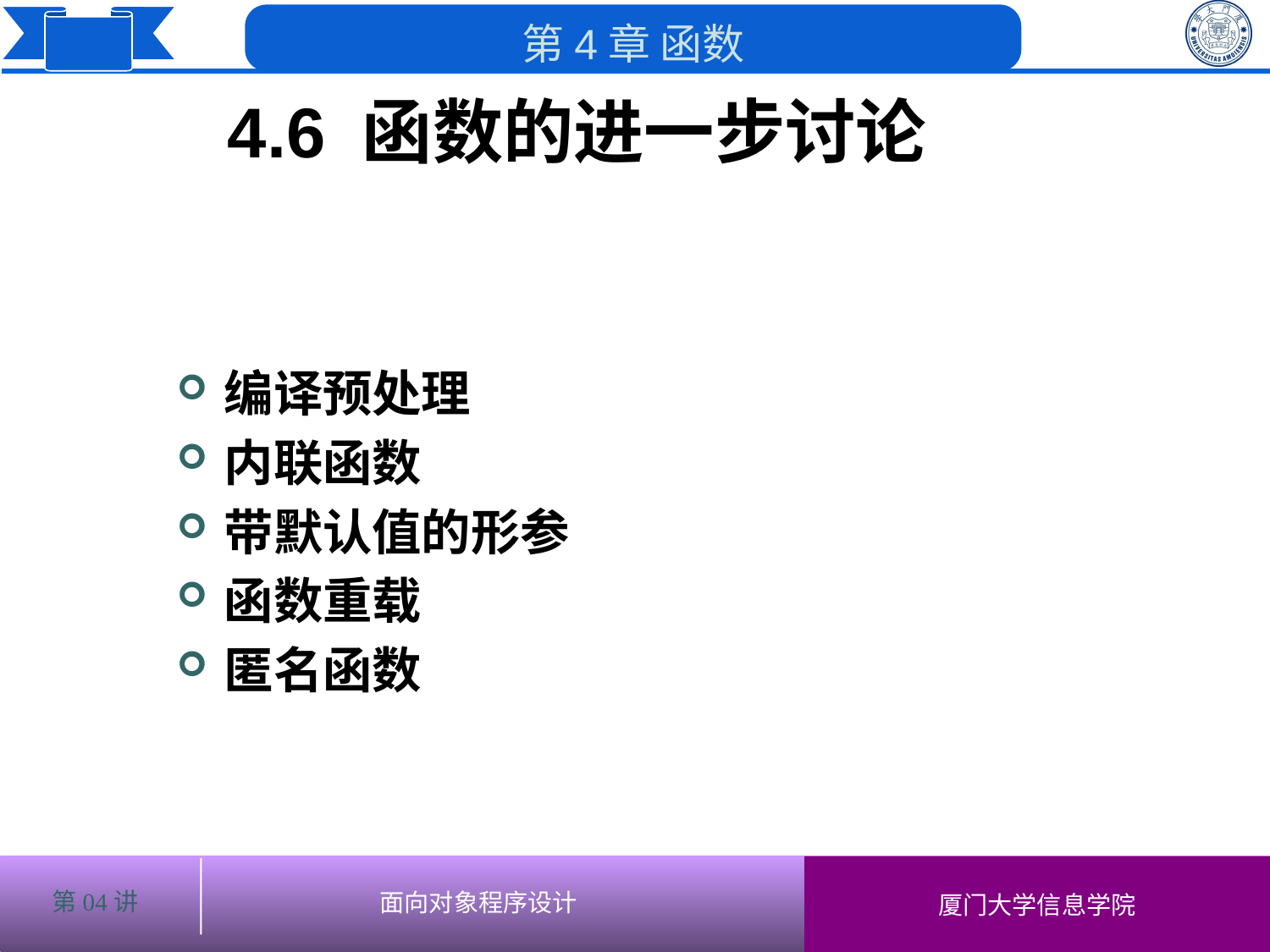

4.6 函数的进一步讨论
编译预处理
内联函数
带默认值的形参
函数重载
匿名函数
51